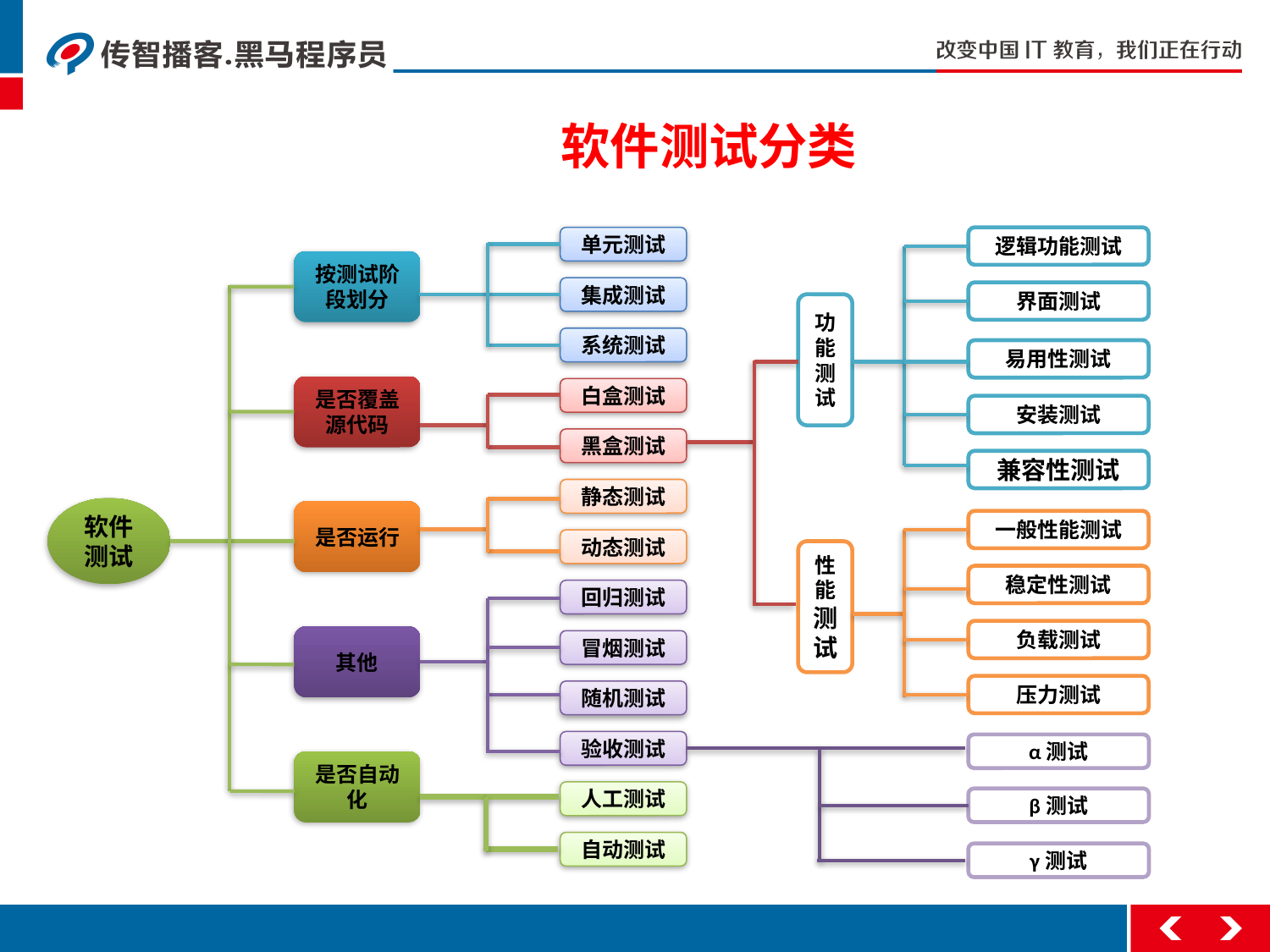

软件测试分类
单元测试
逻辑功能测试
按测试阶段划分
集成测试
界面测试
功能测试
系统测试
易用性测试
是否覆盖源代码
白盒测试
安装测试
黑盒测试
兼容性测试
静态测试
软件测试
是否运行
一般性能测试
动态测试
性能测试
稳定性测试
回归测试
负载测试
其他
冒烟测试
压力测试
随机测试
验收测试
α测试
是否自动化
人工测试
β测试
自动测试
γ测试